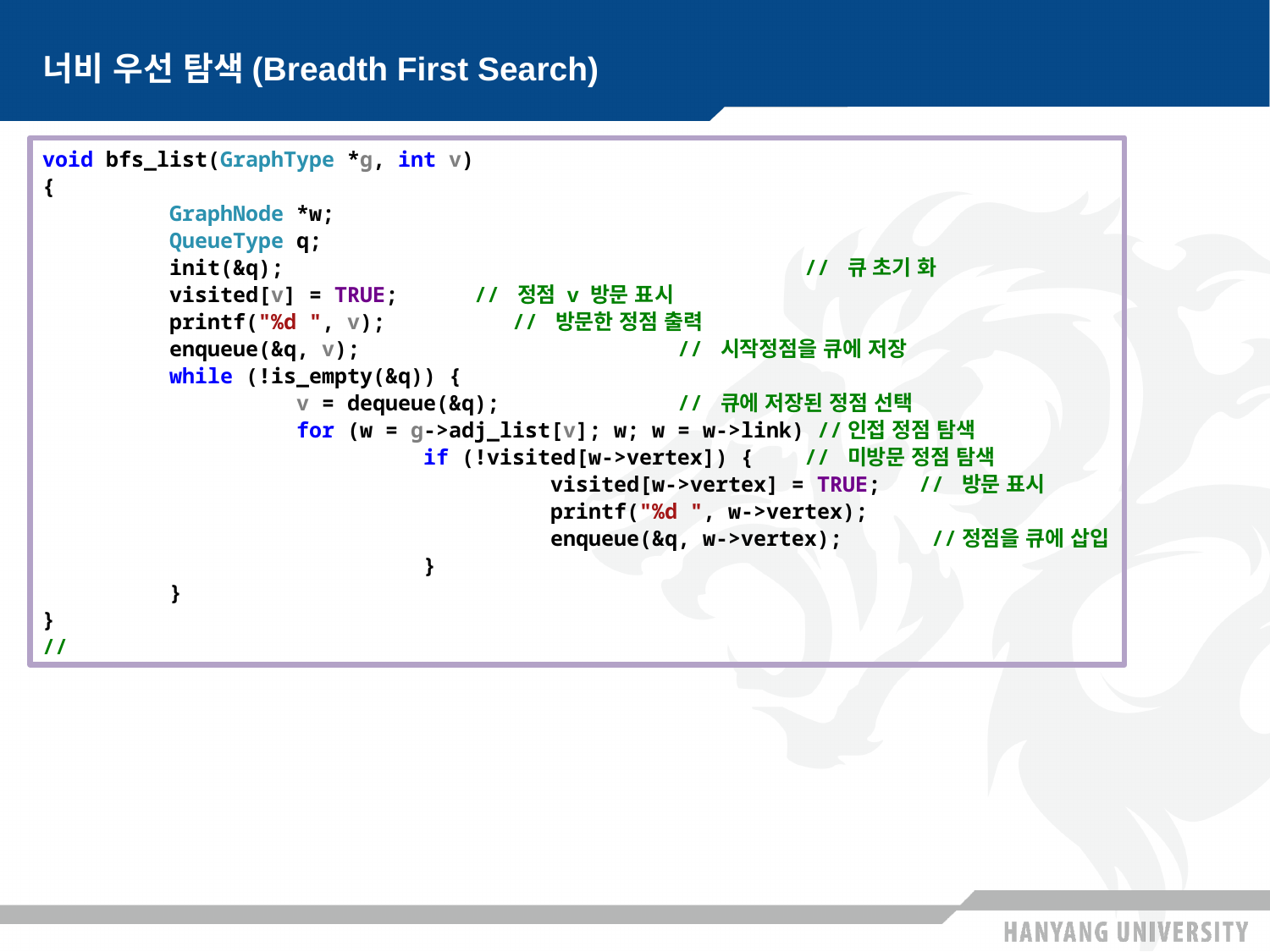

# 너비 우선 탐색(Breadth First Search)
void bfs_list(GraphType *g, int v)
{
	GraphNode *w;
	QueueType q;
	init(&q);    				// 큐 초기 화
	visited[v] = TRUE;      // 정점 v 방문 표시
	printf("%d ", v);          // 방문한 정점 출력
	enqueue(&q, v);			// 시작정점을 큐에 저장
	while (!is_empty(&q)) {
		v = dequeue(&q);		// 큐에 저장된 정점 선택
		for (w = g->adj_list[v]; w; w = w->link) //인접 정점 탐색
			if (!visited[w->vertex]) {	// 미방문 정점 탐색
				visited[w->vertex] = TRUE;   // 방문 표시
				printf("%d ", w->vertex);
				enqueue(&q, w->vertex);	//정점을 큐에 삽입
			}
	}
}
//